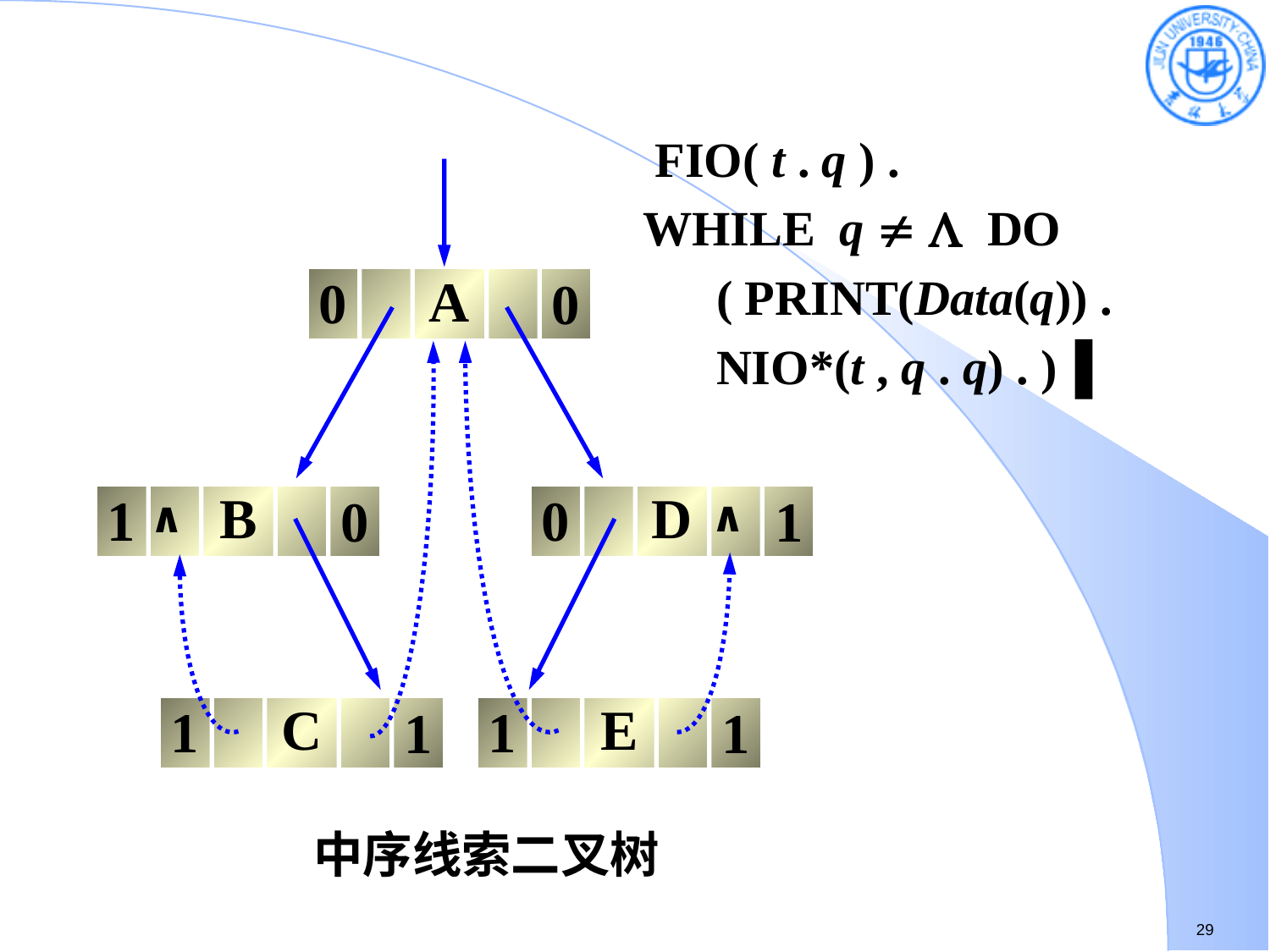

FIO( t . q ) .
WHILE  q ≠ Λ  DO
      ( PRINT(Data(q)) .
      NIO*(t , q . q) . )▐

0
0

A

1
0

B

0
1

D

∧
∧

1
1

C

1
1

E

中序线索二叉树